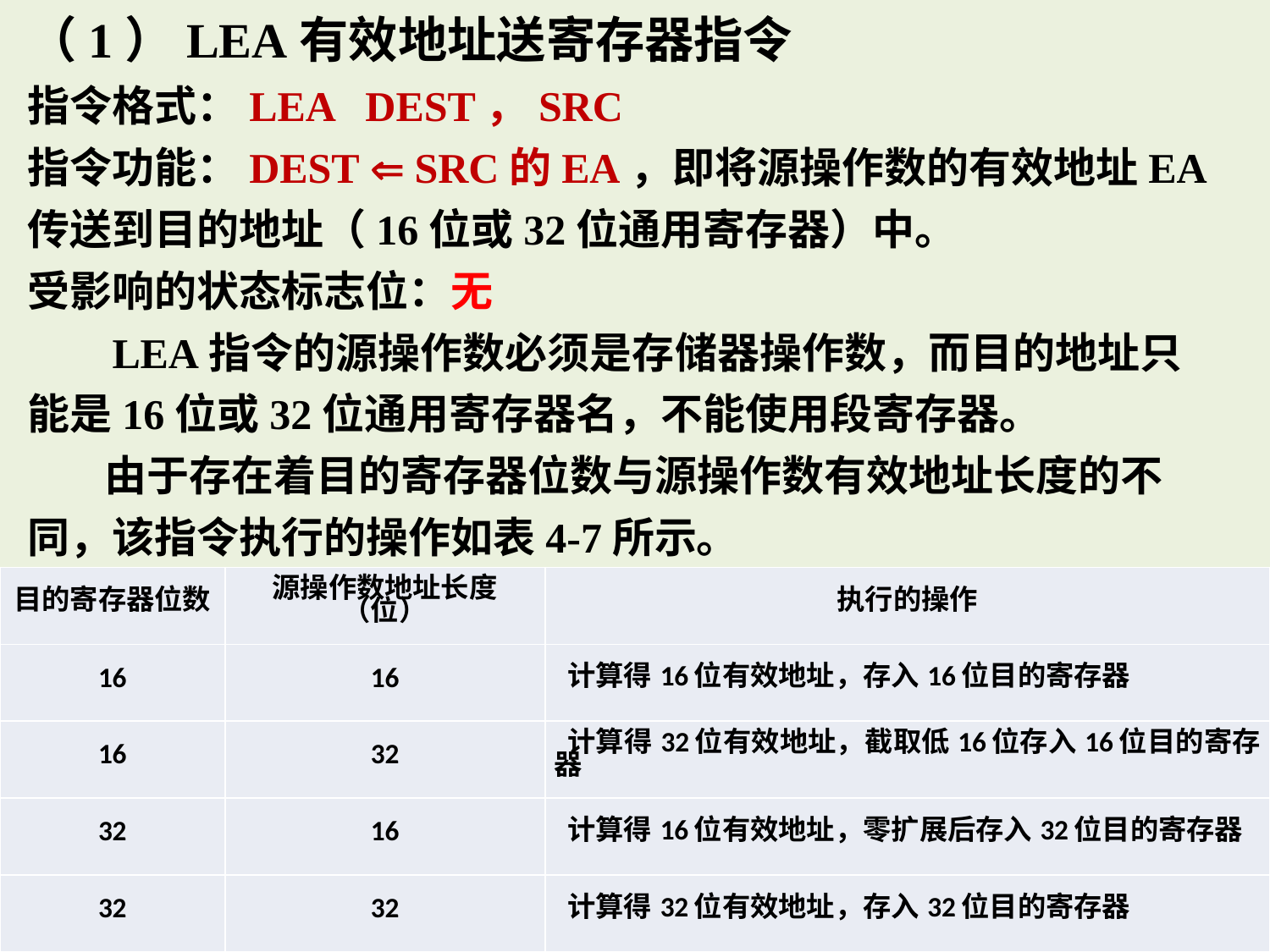

（1）LEA有效地址送寄存器指令
指令格式：LEA   DEST，SRC
指令功能：DEST ⇐ SRC的EA，即将源操作数的有效地址EA传送到目的地址（16位或32位通用寄存器）中。
受影响的状态标志位：无
        LEA指令的源操作数必须是存储器操作数，而目的地址只能是16位或32位通用寄存器名，不能使用段寄存器。
       由于存在着目的寄存器位数与源操作数有效地址长度的不同，该指令执行的操作如表4-7所示。
| 目的寄存器位数 | 源操作数地址长度（位） | 执行的操作 |
| --- | --- | --- |
| 16 | 16 | 计算得16位有效地址，存入16位目的寄存器 |
| 16 | 32 | 计算得32位有效地址，截取低16位存入16位目的寄存器 |
| 32 | 16 | 计算得16位有效地址，零扩展后存入32位目的寄存器 |
| 32 | 32 | 计算得32位有效地址，存入32位目的寄存器 |